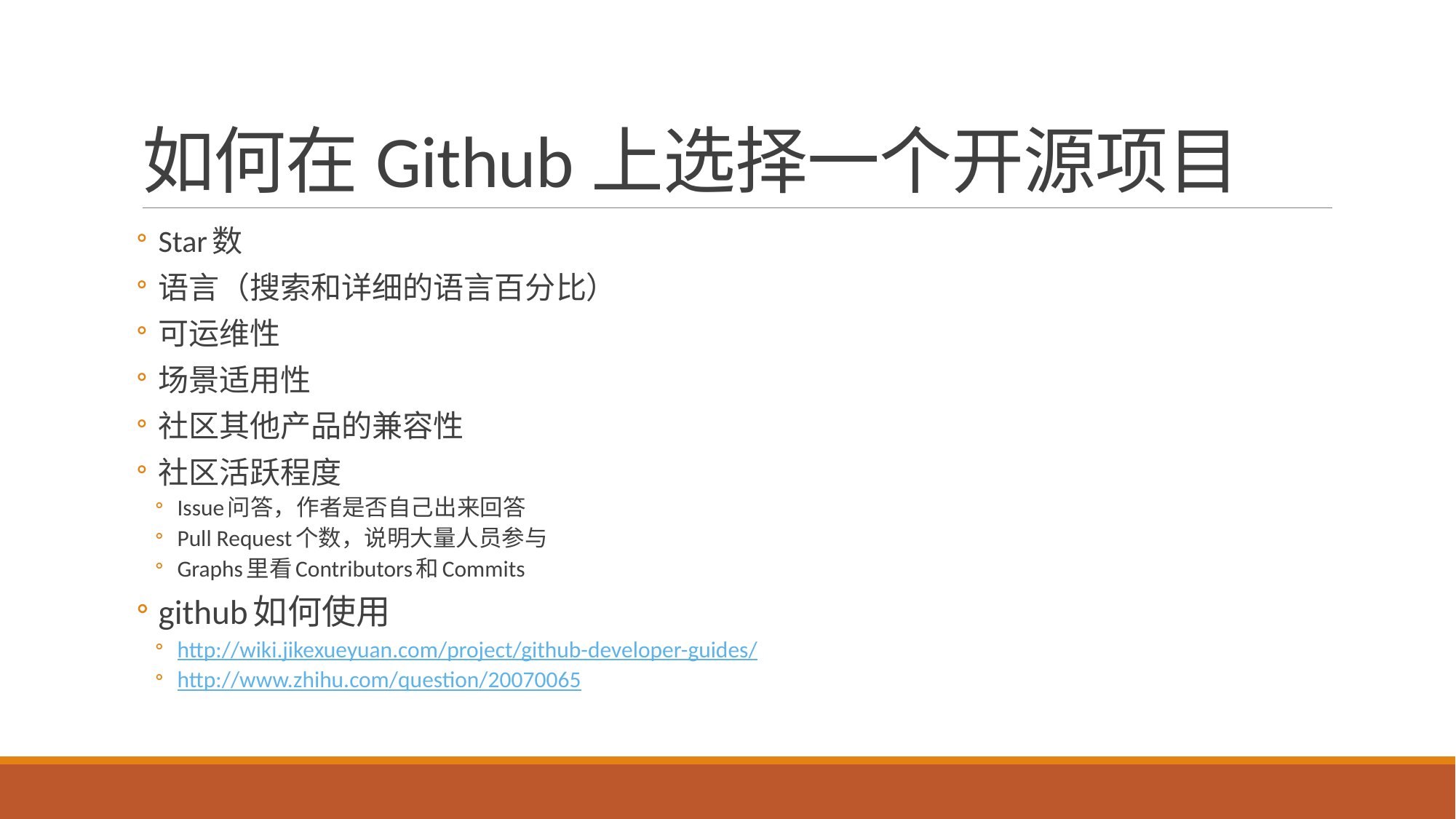

# 如何在Github上选择一个开源项目
Star数
语言（搜索和详细的语言百分比）
可运维性
场景适用性
社区其他产品的兼容性
社区活跃程度
Issue问答，作者是否自己出来回答
Pull Request个数，说明大量人员参与
Graphs里看Contributors和Commits
github如何使用
http://wiki.jikexueyuan.com/project/github-developer-guides/
http://www.zhihu.com/question/20070065